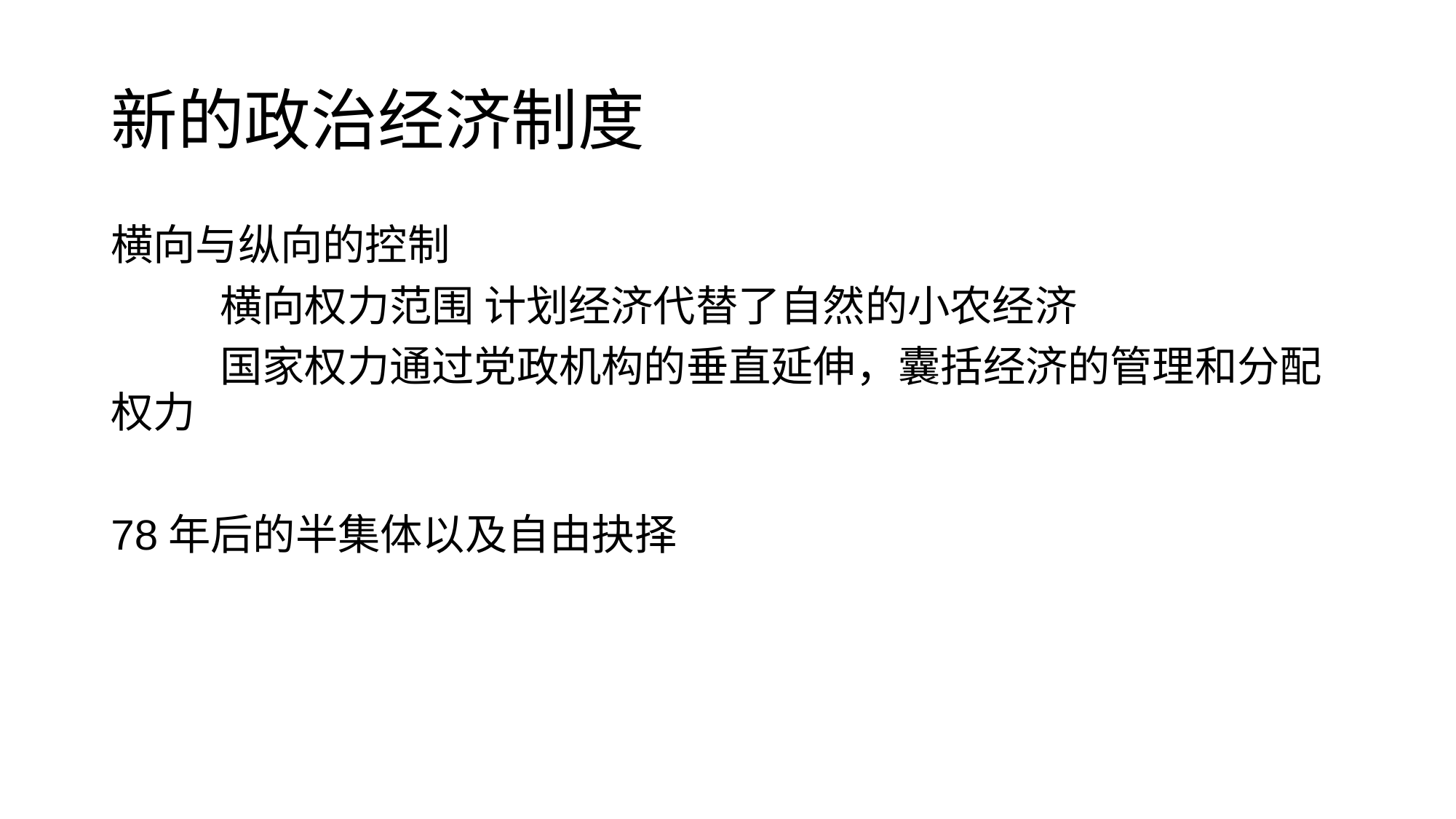

# 新的政治经济制度
横向与纵向的控制
	横向权力范围 计划经济代替了自然的小农经济
	国家权力通过党政机构的垂直延伸，囊括经济的管理和分配权力

78年后的半集体以及自由抉择